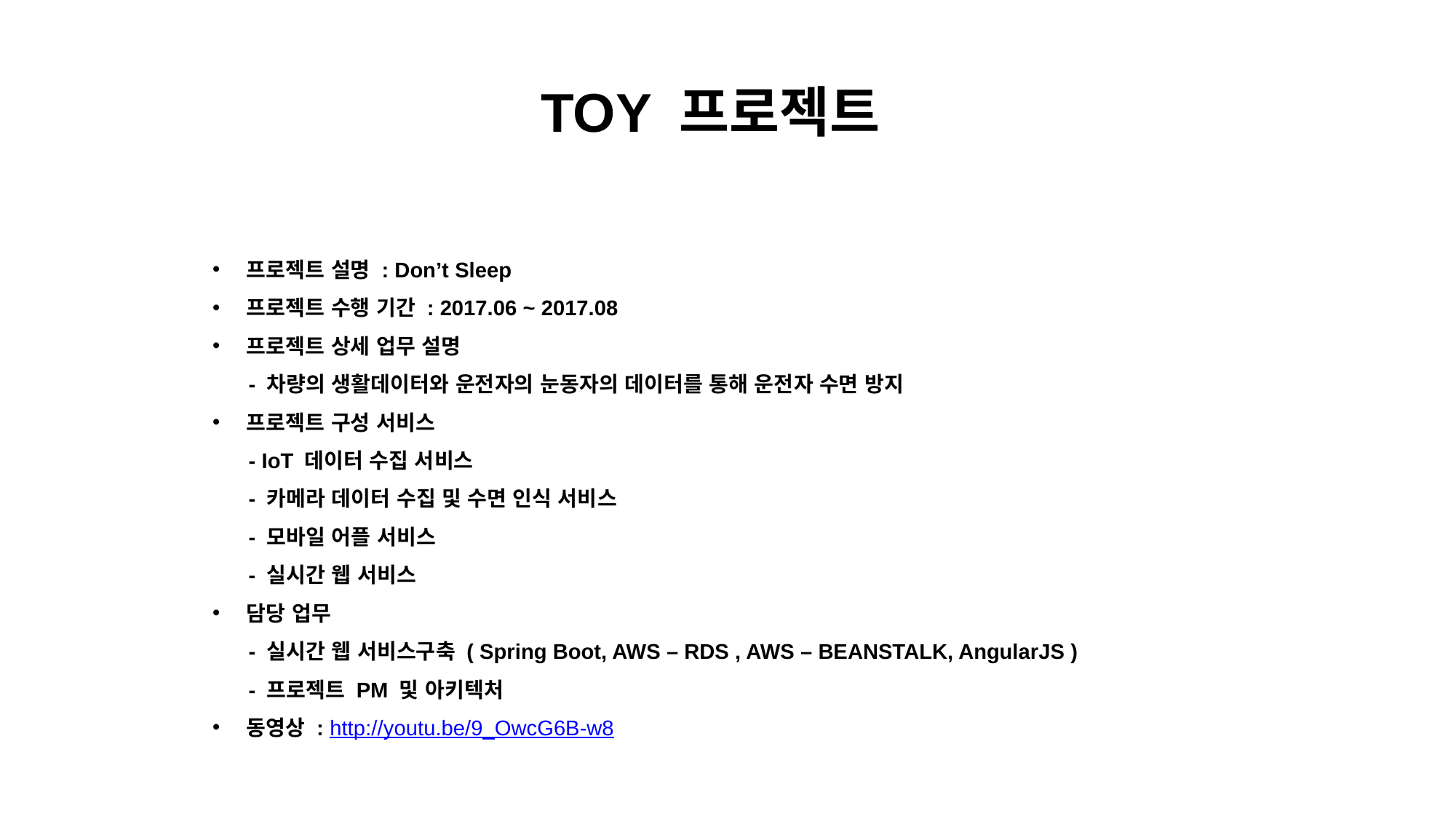

TOY 프로젝트
프로젝트 설명 : Don’t Sleep
프로젝트 수행 기간 : 2017.06 ~ 2017.08
프로젝트 상세 업무 설명
      - 차량의 생활데이터와 운전자의 눈동자의 데이터를 통해 운전자 수면 방지
프로젝트 구성 서비스
      - IoT 데이터 수집 서비스
      - 카메라 데이터 수집 및 수면 인식 서비스
      - 모바일 어플 서비스
      - 실시간 웹 서비스
담당 업무
      - 실시간 웹 서비스구축 ( Spring Boot, AWS – RDS , AWS – BEANSTALK, AngularJS )
      - 프로젝트 PM 및 아키텍처
동영상 : http://youtu.be/9_OwcG6B-w8